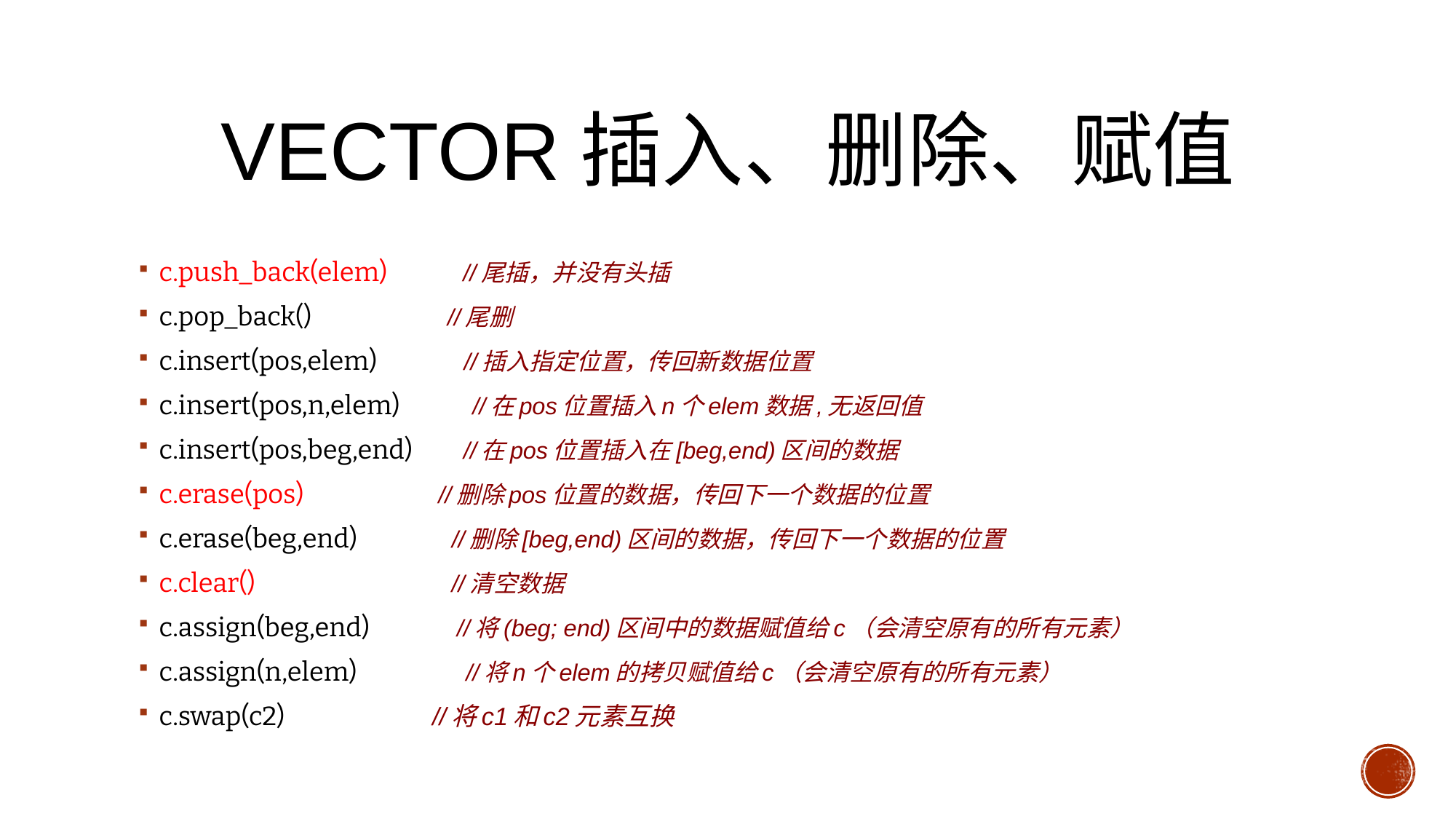

# vector插入、删除、赋值
c.push_back(elem)              //尾插，并没有头插
c.pop_back()                         //尾删
c.insert(pos,elem)               //插入指定位置，传回新数据位置
c.insert(pos,n,elem)          //在pos位置插入n个elem数据,无返回值
c.insert(pos,beg,end)       //在pos位置插入在[beg,end)区间的数据
c.erase(pos)                        //删除pos位置的数据，传回下一个数据的位置
c.erase(beg,end)             //删除[beg,end)区间的数据，传回下一个数据的位置
c.clear()                           //清空数据
c.assign(beg,end)            //将(beg; end)区间中的数据赋值给c（会清空原有的所有元素）
c.assign(n,elem)               //将n个elem的拷贝赋值给c（会清空原有的所有元素）
c.swap(c2)                            //将c1和c2元素互换